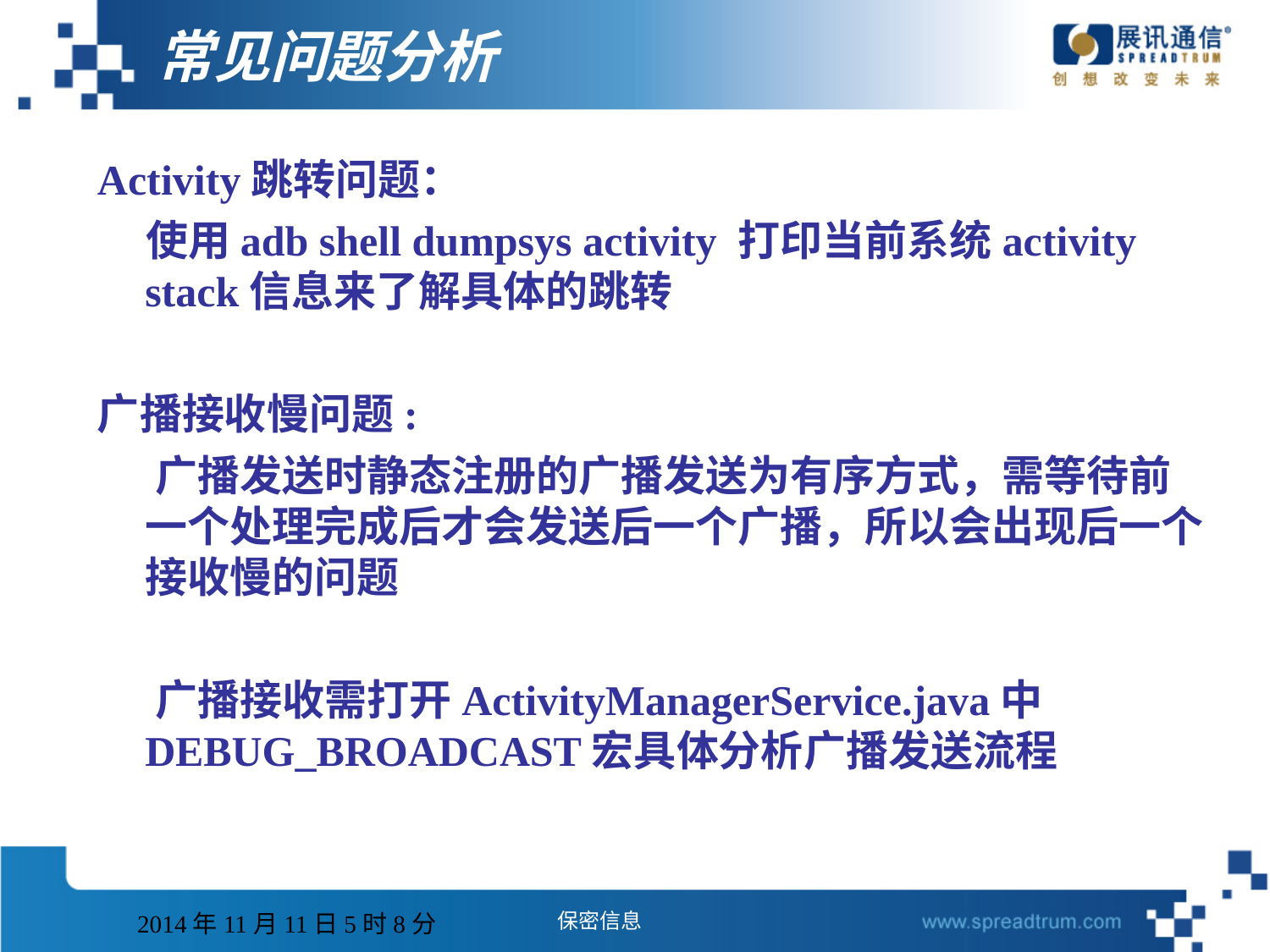

# 常见问题分析
Activity跳转问题：
    使用adb shell dumpsys activity 打印当前系统activity stack信息来了解具体的跳转

广播接收慢问题:
     广播发送时静态注册的广播发送为有序方式，需等待前一个处理完成后才会发送后一个广播，所以会出现后一个接收慢的问题

     广播接收需打开ActivityManagerService.java中DEBUG_BROADCAST宏具体分析广播发送流程
2014年11月11日5时8分